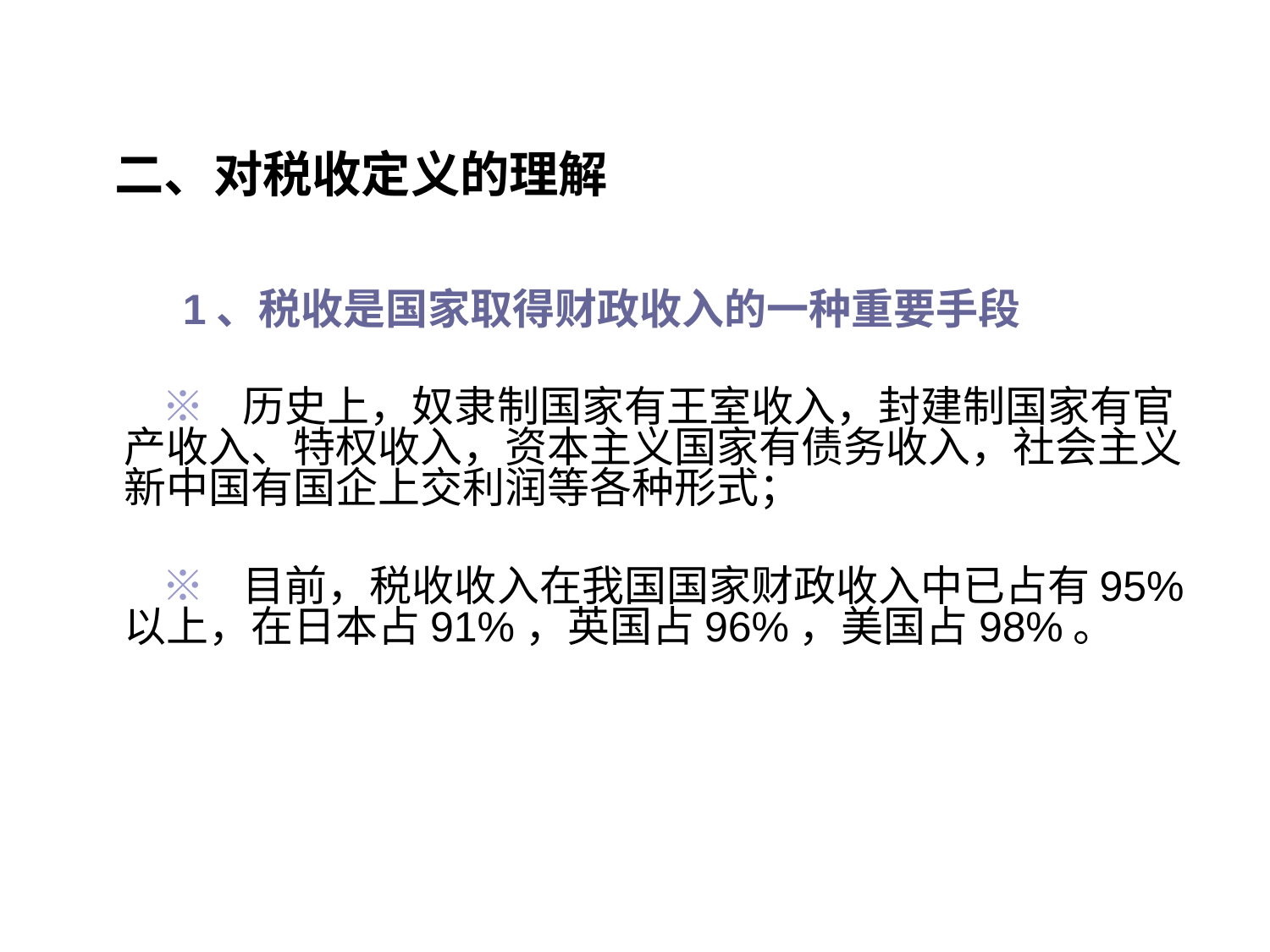

二、对税收定义的理解

         1、税收是国家取得财政收入的一种重要手段

         ※   历史上，奴隶制国家有王室收入，封建制国家有官产收入、特权收入，资本主义国家有债务收入，社会主义新中国有国企上交利润等各种形式；

         ※   目前，税收收入在我国国家财政收入中已占有95%以上，在日本占91%，英国占96%，美国占98%。